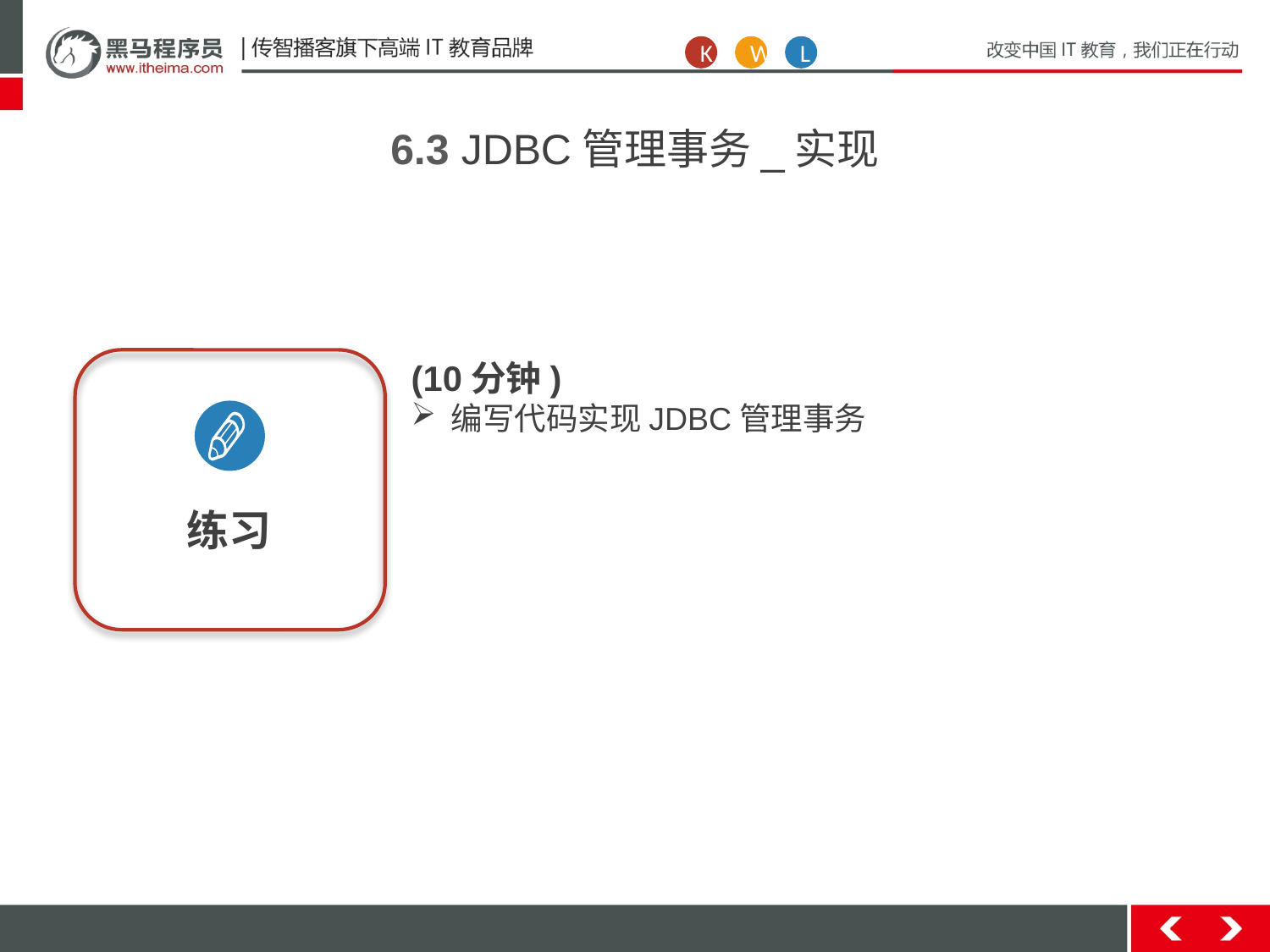

K
W
L
6.3 JDBC管理事务_实现

练习
(10分钟)
编写代码实现JDBC管理事务